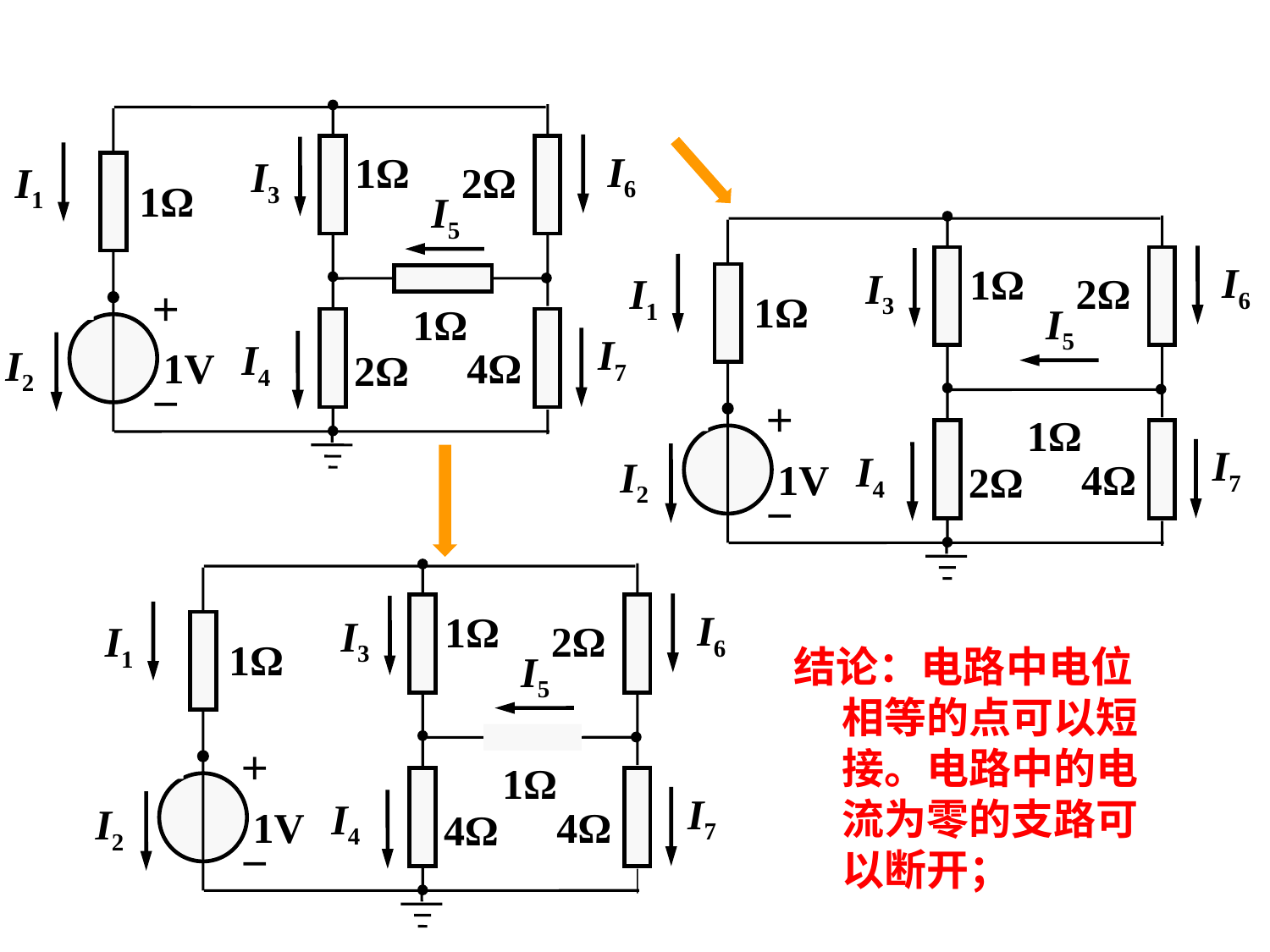

I6
1Ω
I3

I1
2Ω
1Ω
I5

＋

1Ω

I7

I4
I2
1V
4Ω
2Ω
－

I6
1Ω
I3

I1
2Ω
1Ω
I5

＋

1Ω

I7

I4
I2
1V
4Ω
2Ω
－

I6
1Ω
I3

I1
2Ω
1Ω
I5

＋

1Ω

I7

I4
I2
1V
4Ω
4Ω
－

结论：电路中电位相等的点可以短接。电路中的电流为零的支路可以断开；